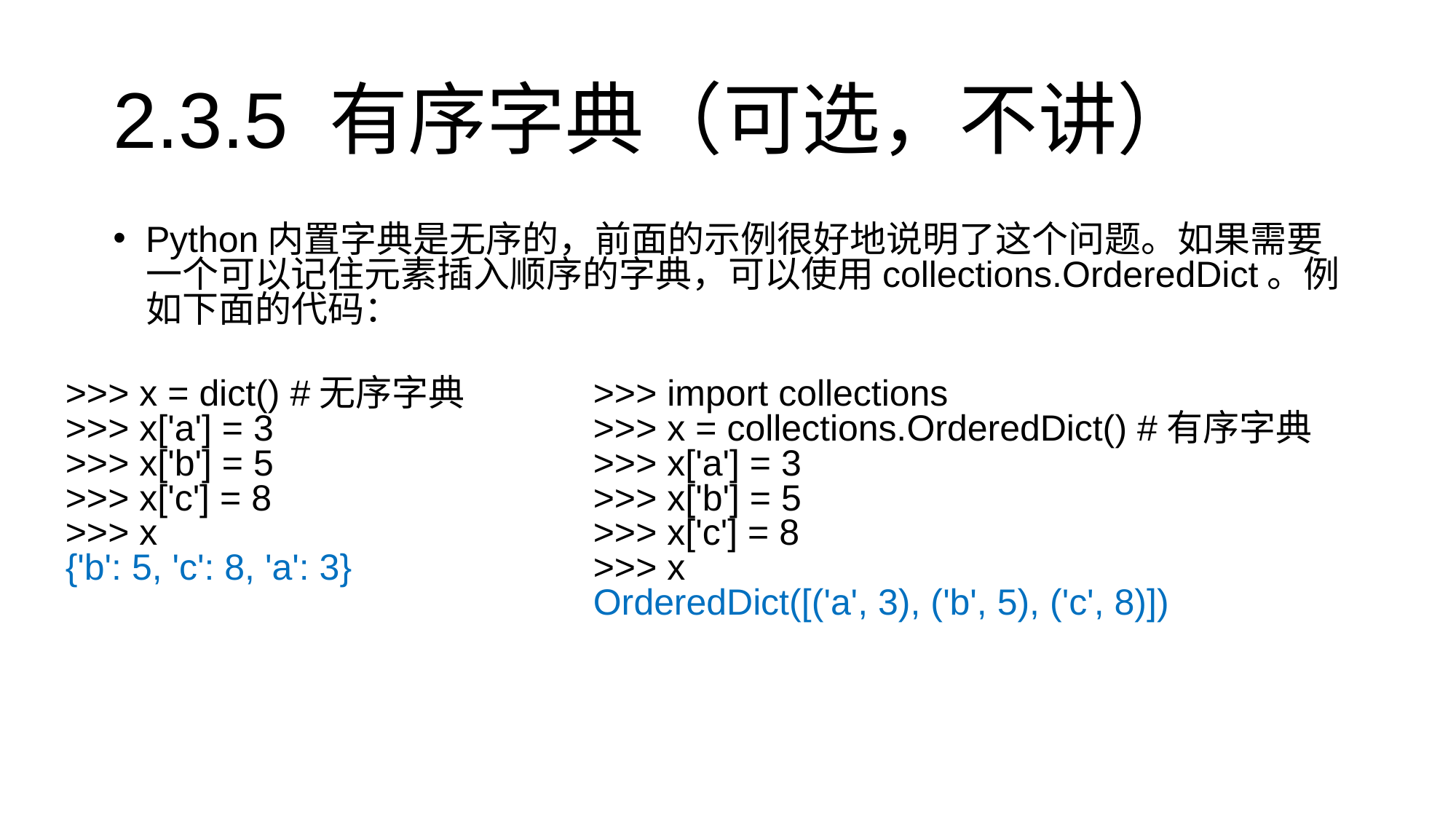

# 2.3.5 有序字典（可选，不讲）
Python内置字典是无序的，前面的示例很好地说明了这个问题。如果需要一个可以记住元素插入顺序的字典，可以使用collections.OrderedDict。例如下面的代码：
>>> x = dict() #无序字典
>>> x['a'] = 3
>>> x['b'] = 5
>>> x['c'] = 8
>>> x
{'b': 5, 'c': 8, 'a': 3}
>>> import collections
>>> x = collections.OrderedDict() #有序字典
>>> x['a'] = 3
>>> x['b'] = 5
>>> x['c'] = 8
>>> x
OrderedDict([('a', 3), ('b', 5), ('c', 8)])